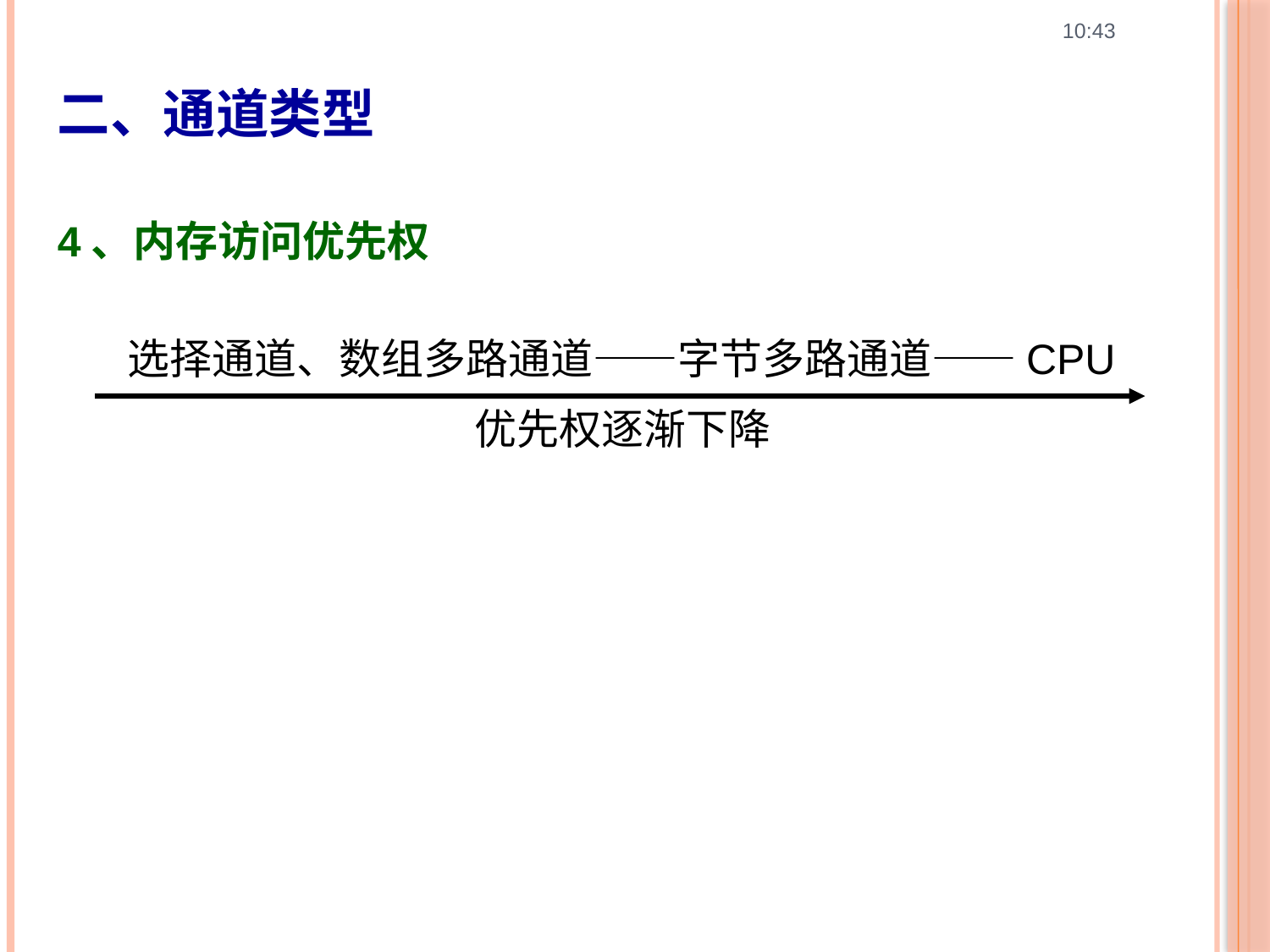

10:43
# 二、通道类型
4、内存访问优先权

 选择通道、数组多路通道——字节多路通道——CPU

优先权逐渐下降